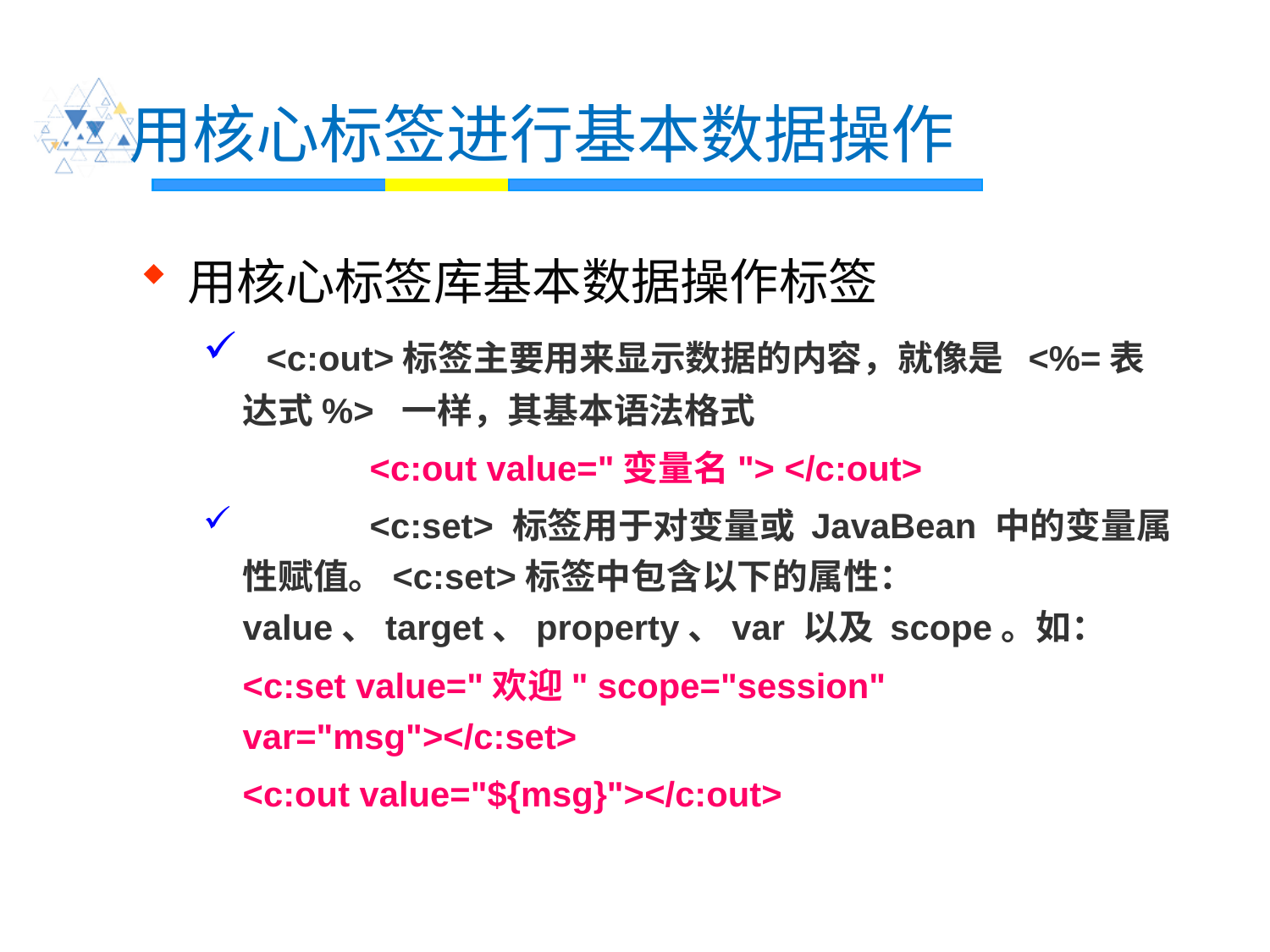

# 用核心标签进行基本数据操作
用核心标签库基本数据操作标签
  <c:out>标签主要用来显示数据的内容，就像是  <%=表达式%>  一样，其基本语法格式
     	<c:out value="变量名"> </c:out>
 	<c:set> 标签用于对变量或 JavaBean 中的变量属性赋值。<c:set>标签中包含以下的属性：value、target、property、var 以及 scope。如：
	<c:set value="欢迎" scope="session" var="msg"></c:set>
	<c:out value="${msg}"></c:out>